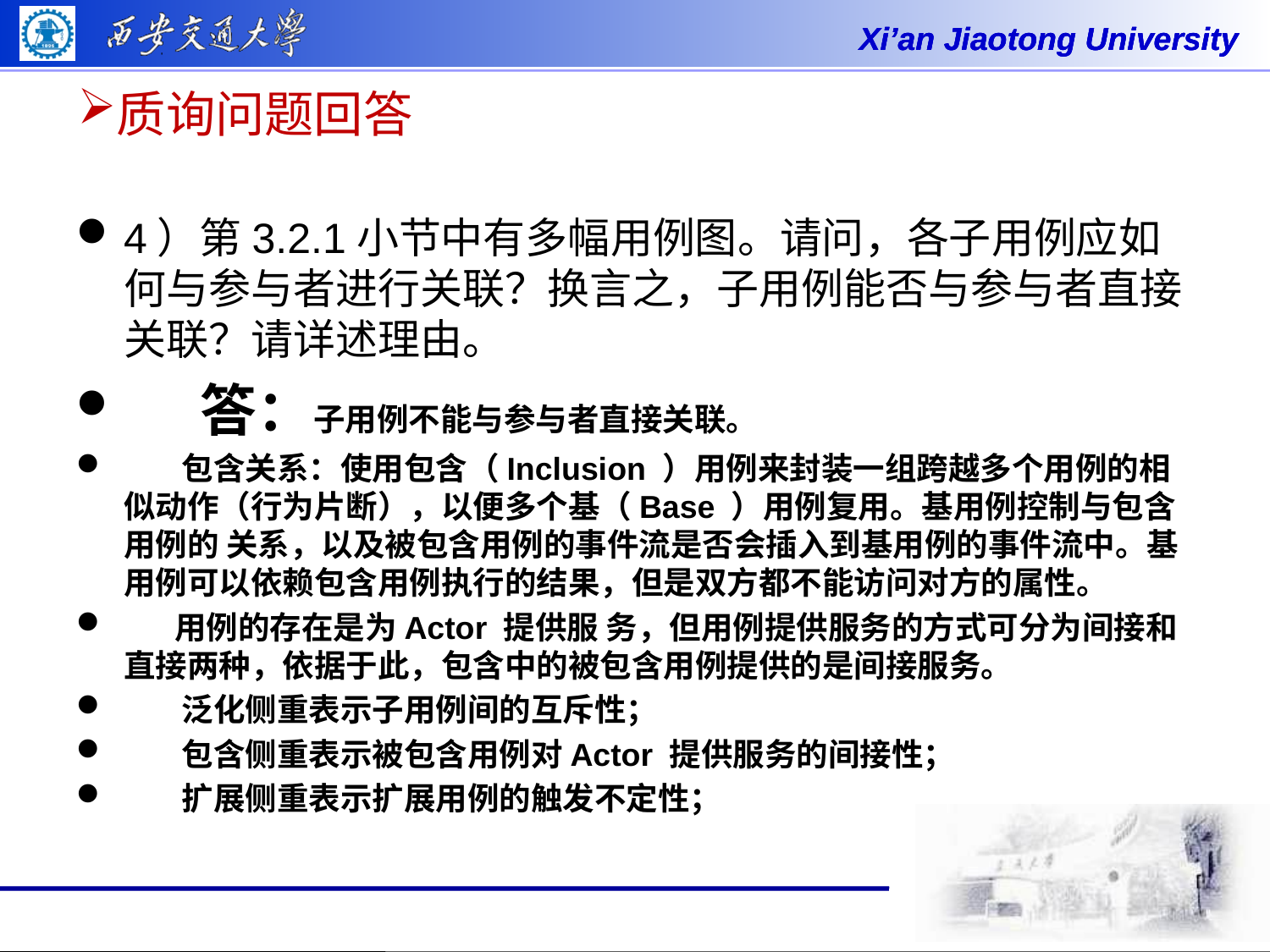

# 质询问题回答
4）第3.2.1小节中有多幅用例图。请问，各子用例应如何与参与者进行关联？换言之，子用例能否与参与者直接关联？请详述理由。
       答：子用例不能与参与者直接关联。
       包含关系：使用包含（Inclusion ）用例来封装一组跨越多个用例的相似动作（行为片断），以便多个基（Base ）用例复用。基用例控制与包含用例的 关系，以及被包含用例的事件流是否会插入到基用例的事件流中。基用例可以依赖包含用例执行的结果，但是双方都不能访问对方的属性。
      用例的存在是为Actor 提供服 务，但用例提供服务的方式可分为间接和直接两种，依据于此，包含中的被包含用例提供的是间接服务。
       泛化侧重表示子用例间的互斥性；
       包含侧重表示被包含用例对Actor 提供服务的间接性；
       扩展侧重表示扩展用例的触发不定性；